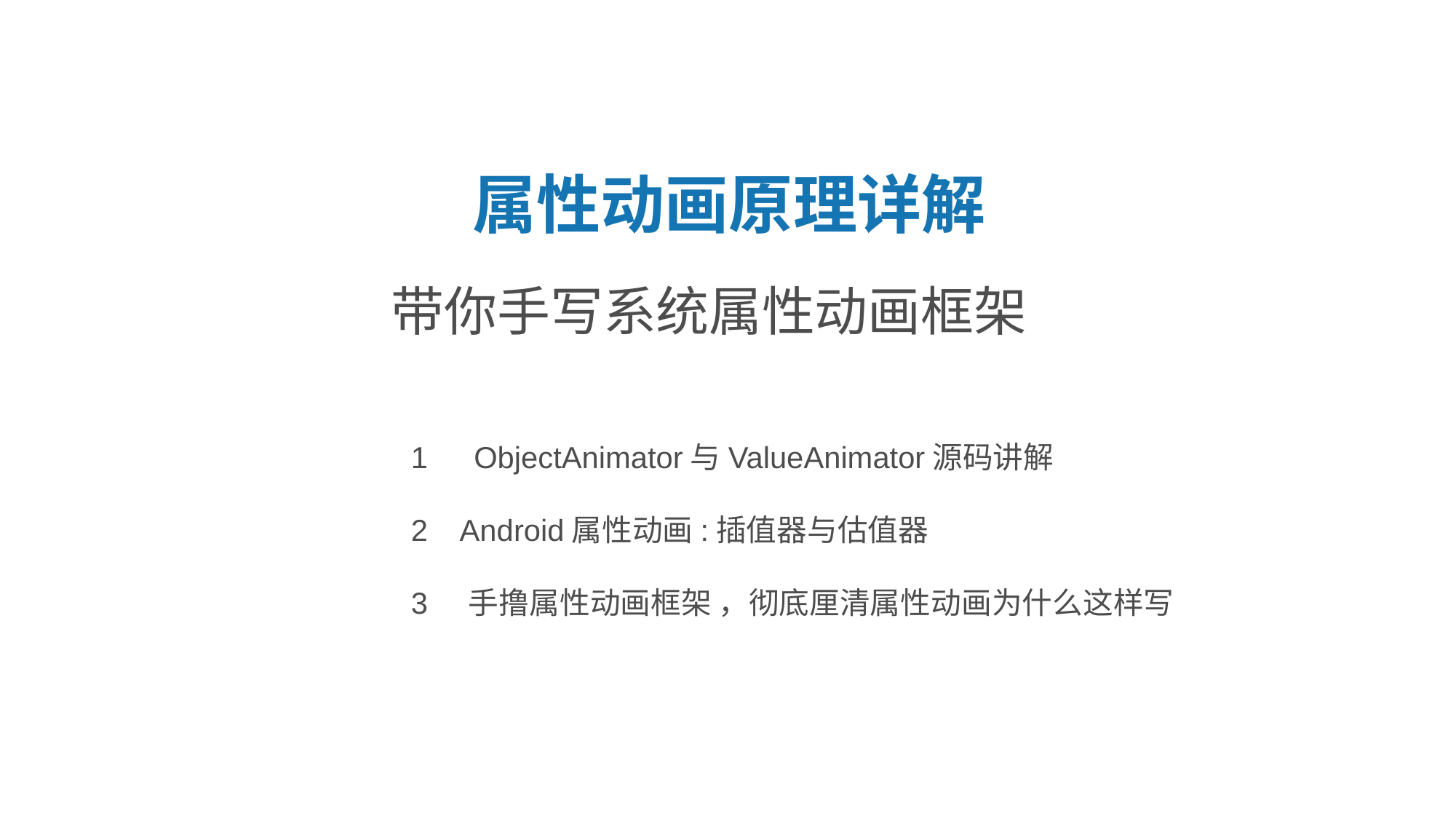

辅标题：（课程标题）
思源黑体 CN Medium  字号66

属性动画原理详解
带你手写系统属性动画框架
 ObjectAnimator与ValueAnimator源码讲解

2    Android属性动画:插值器与估值器

3    手撸属性动画框架 ，彻底厘清属性动画为什么这样写